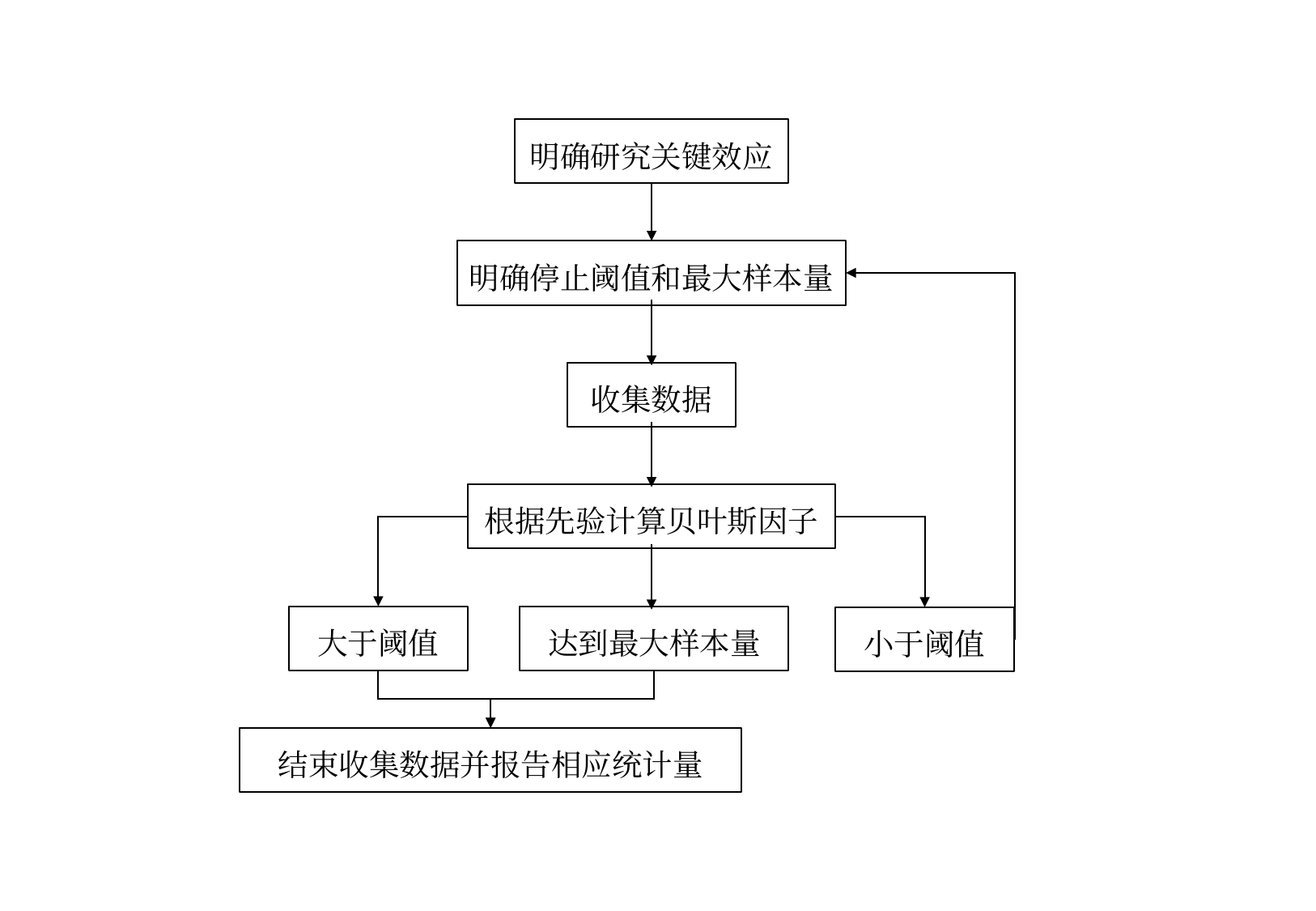

明确研究关键效应
明确停止阈值和最大样本量
收集数据
根据先验计算贝叶斯因子
大于阈值
达到最大样本量
小于阈值
结束收集数据并报告相应统计量